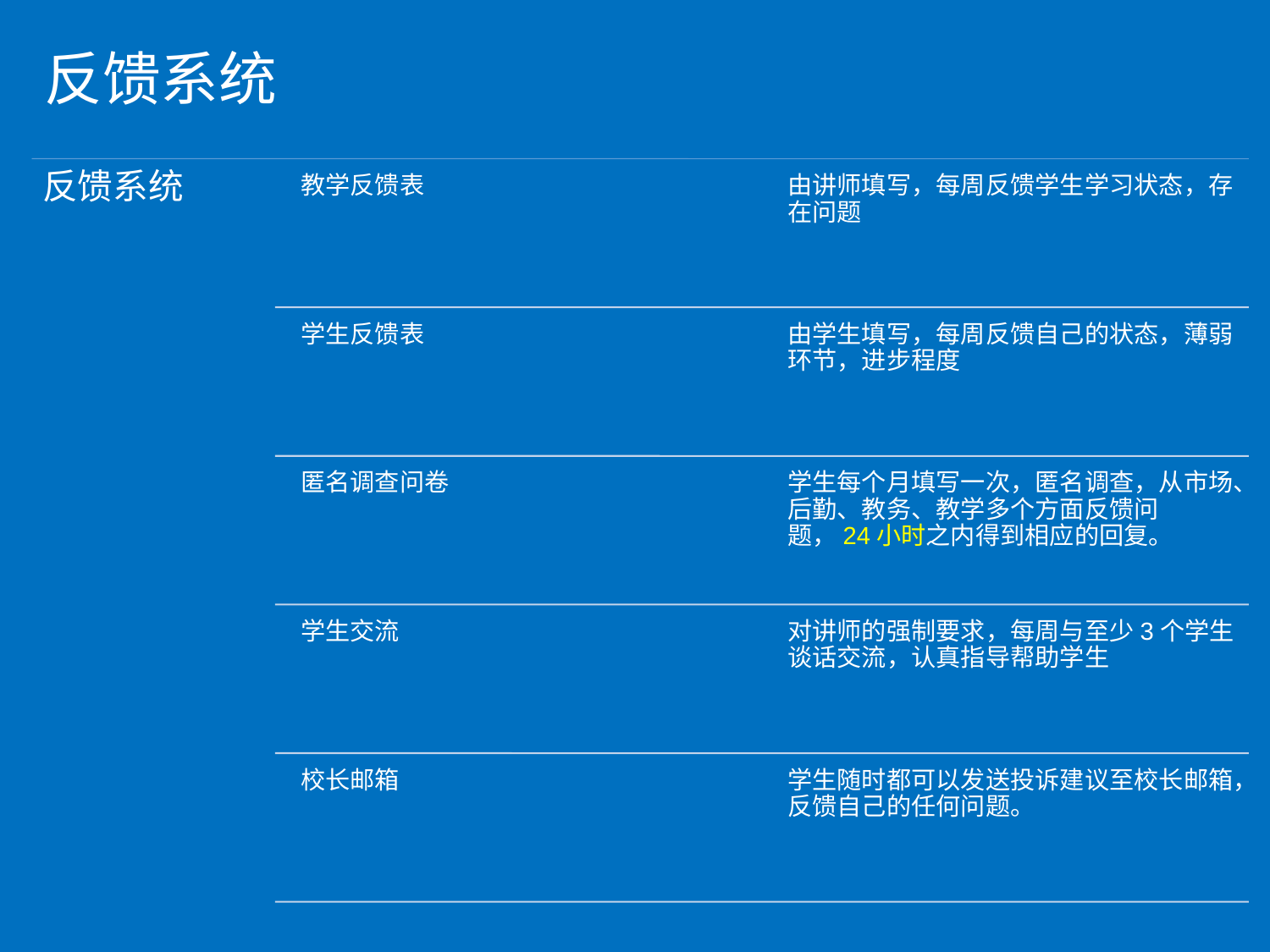

# 反馈系统
反馈系统
教学反馈表
由讲师填写，每周反馈学生学习状态，存在问题
学生反馈表
由学生填写，每周反馈自己的状态，薄弱环节，进步程度
匿名调查问卷
学生每个月填写一次，匿名调查，从市场、后勤、教务、教学多个方面反馈问题，24小时之内得到相应的回复。
学生交流
对讲师的强制要求，每周与至少3个学生谈话交流，认真指导帮助学生
校长邮箱
学生随时都可以发送投诉建议至校长邮箱，反馈自己的任何问题。